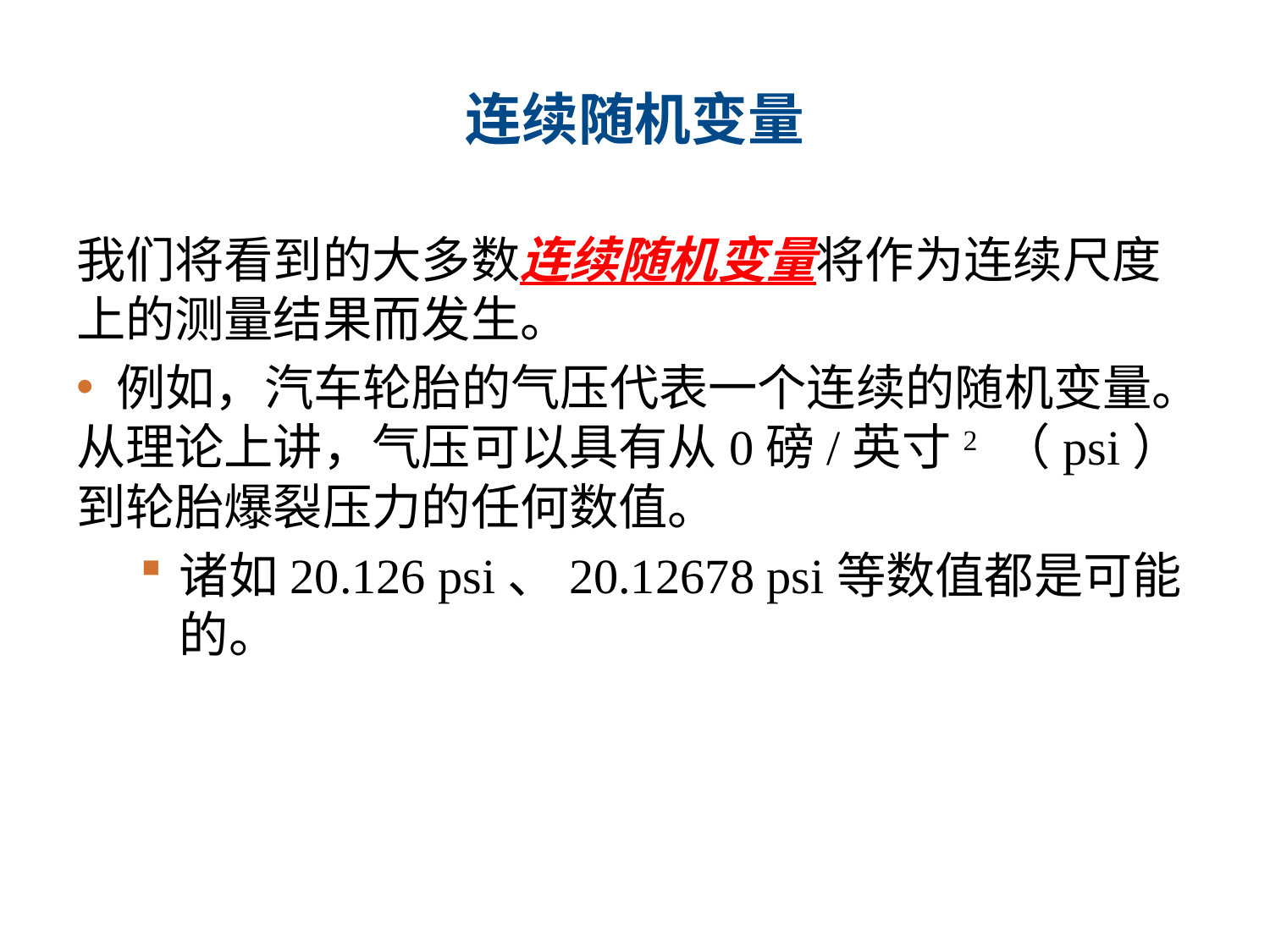

# 连续随机变量
我们将看到的大多数连续随机变量将作为连续尺度上的测量结果而发生。
 例如，汽车轮胎的气压代表一个连续的随机变量。从理论上讲，气压可以具有从0磅/英寸2 （psi）到轮胎爆裂压力的任何数值。
诸如20.126 psi、20.12678 psi等数值都是可能的。